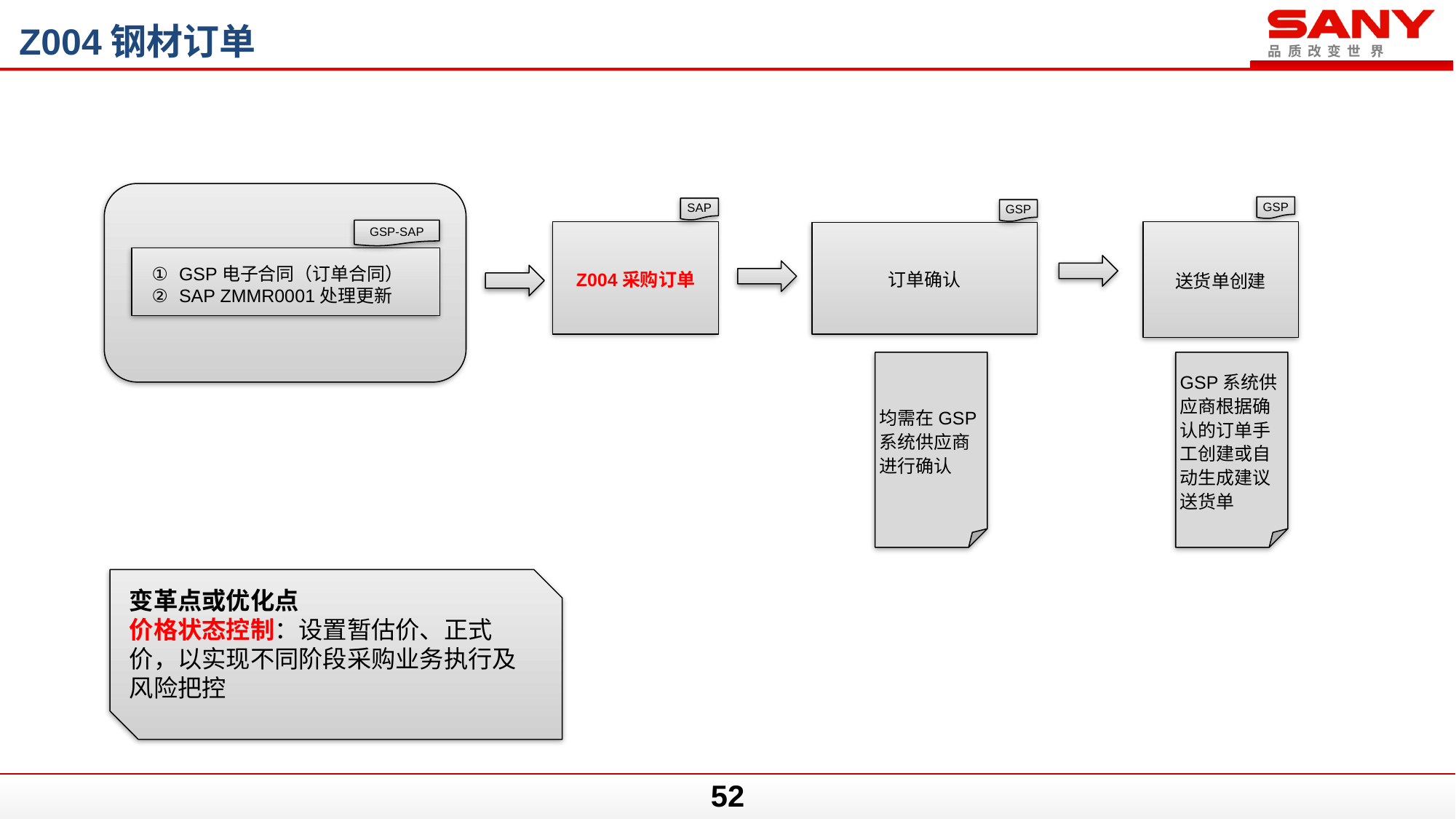

Z004钢材订单

GSP
SAP
GSP
GSP-SAP
Z004采购订单
送货单创建
订单确认

GSP电子合同（订单合同）
SAP ZMMR0001处理更新

均需在GSP系统供应商进行确认
GSP系统供应商根据确认的订单手工创建或自动生成建议送货单

变革点或优化点
价格状态控制：设置暂估价、正式价，以实现不同阶段采购业务执行及风险把控